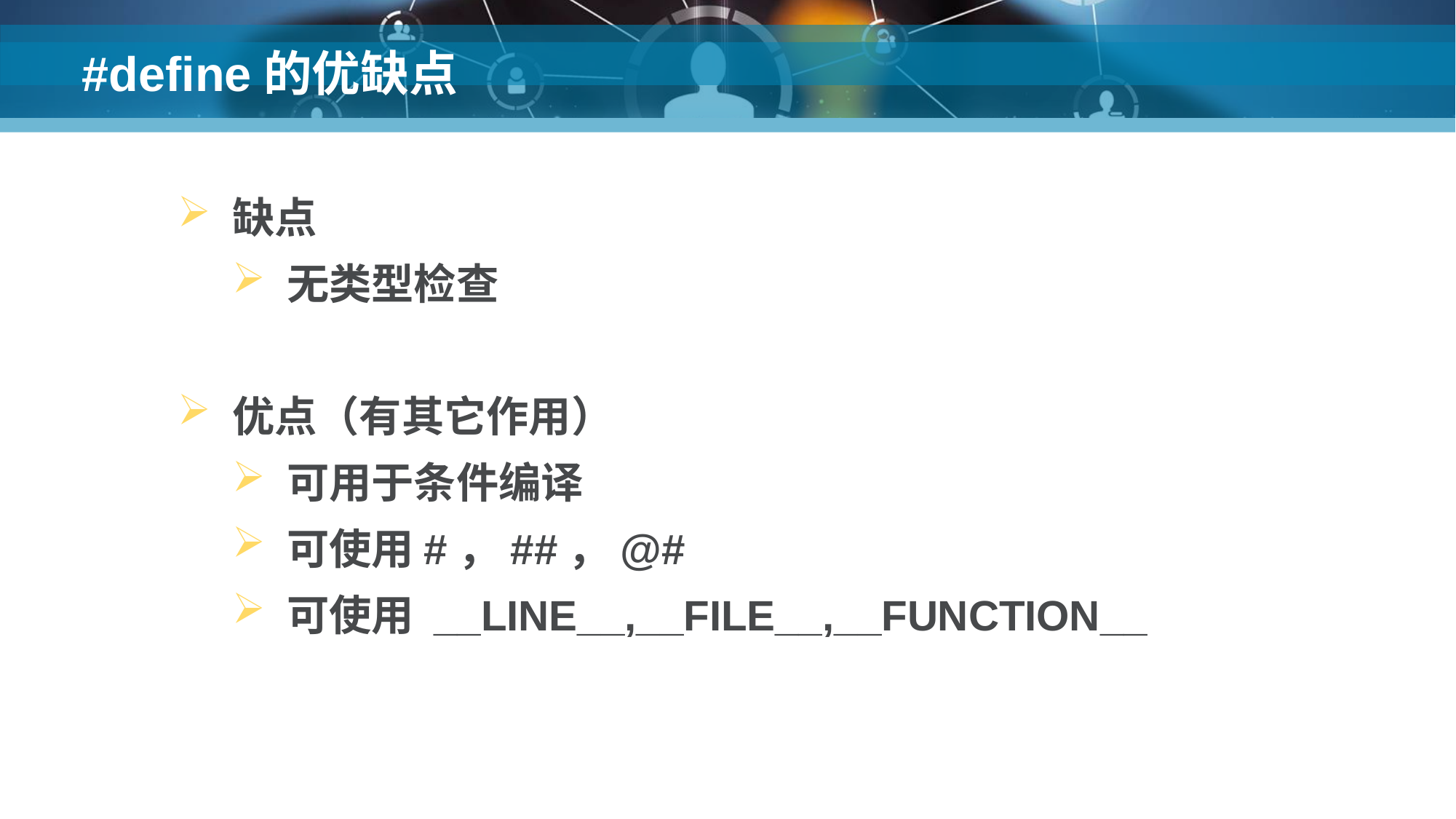

# #define的优缺点
缺点
无类型检查

优点（有其它作用）
可用于条件编译
可使用#，##，@#
可使用 __LINE__,__FILE__,__FUNCTION__